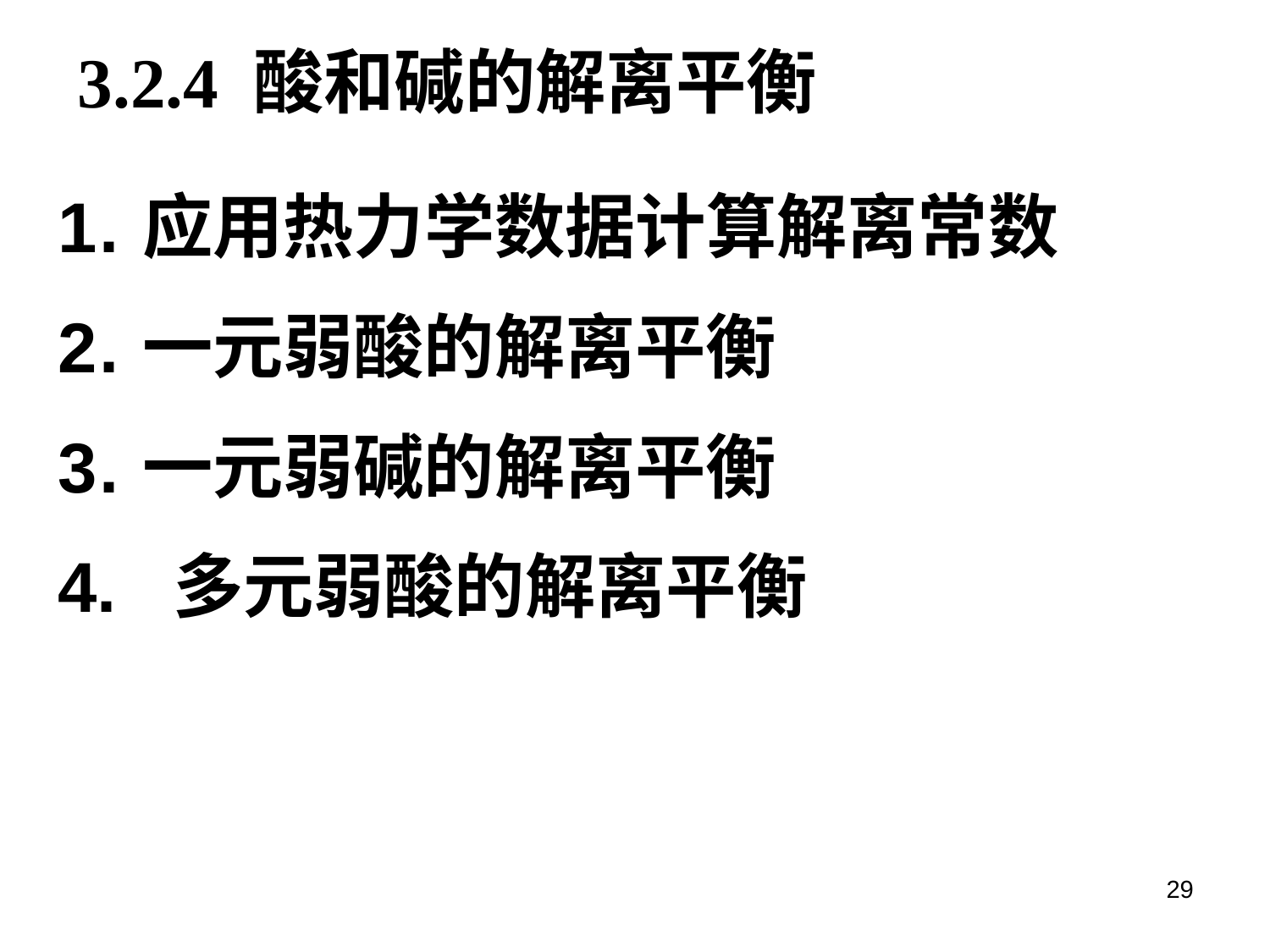

# 3.2.4 酸和碱的解离平衡
应用热力学数据计算解离常数
一元弱酸的解离平衡
一元弱碱的解离平衡
4.  多元弱酸的解离平衡
29